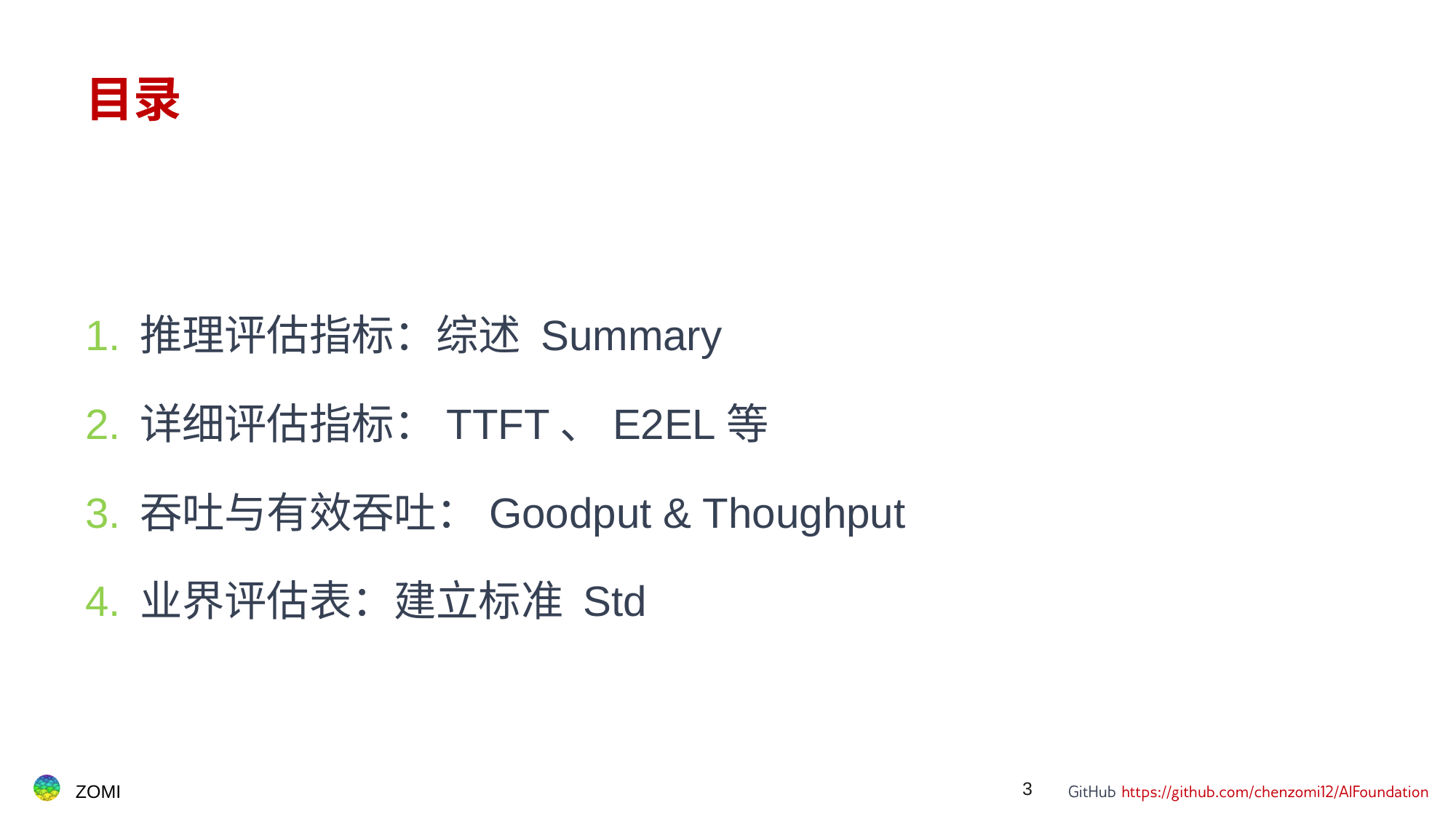

# 目录
推理评估指标：综述 Summary
详细评估指标：TTFT、E2EL等
吞吐与有效吞吐：Goodput & Thoughput
业界评估表：建立标准 Std